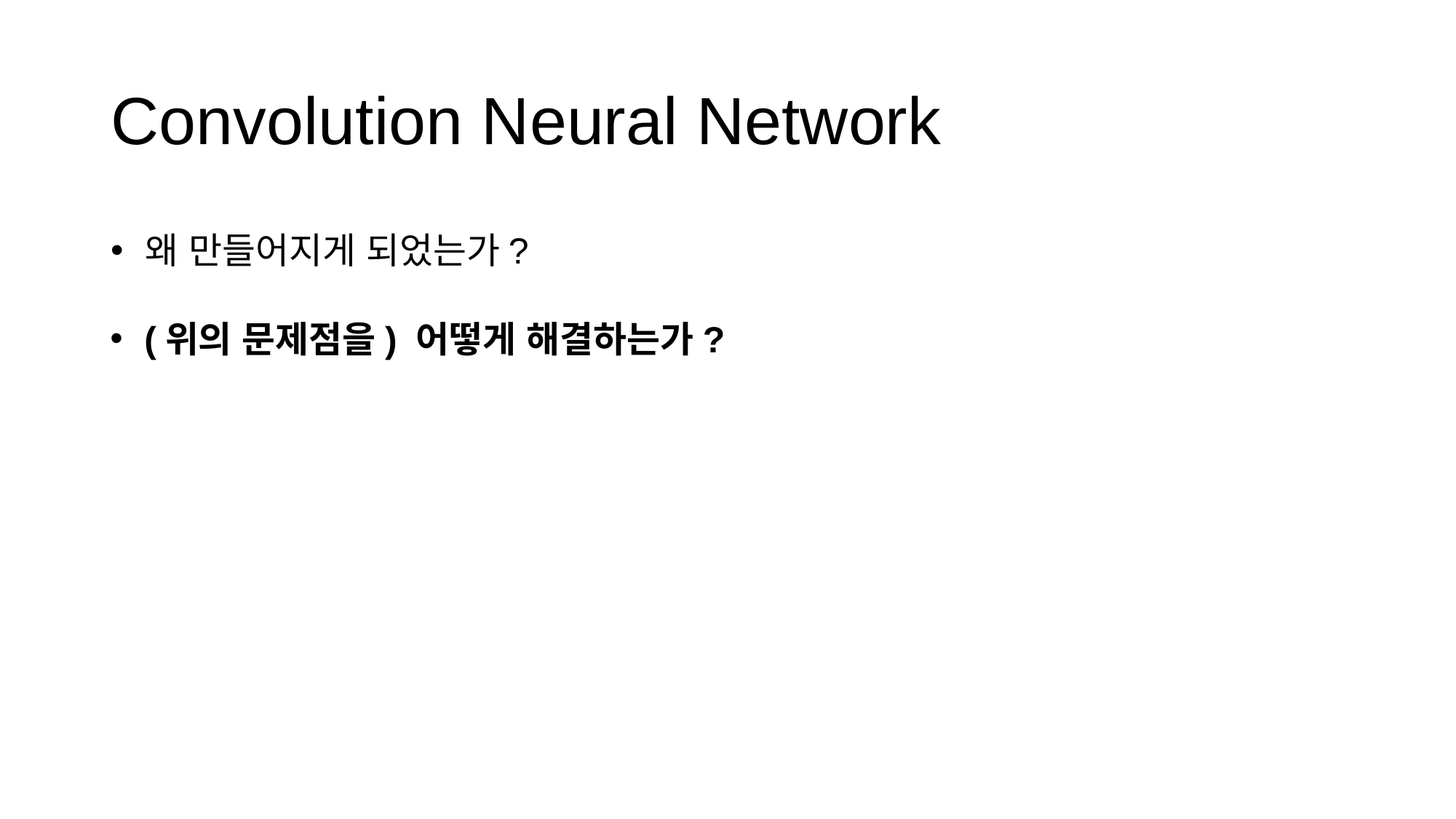

# Convolution Neural Network
왜 만들어지게 되었는가?

(위의 문제점을) 어떻게 해결하는가?

(위의 문제점을) 어떻게 해결하는가?